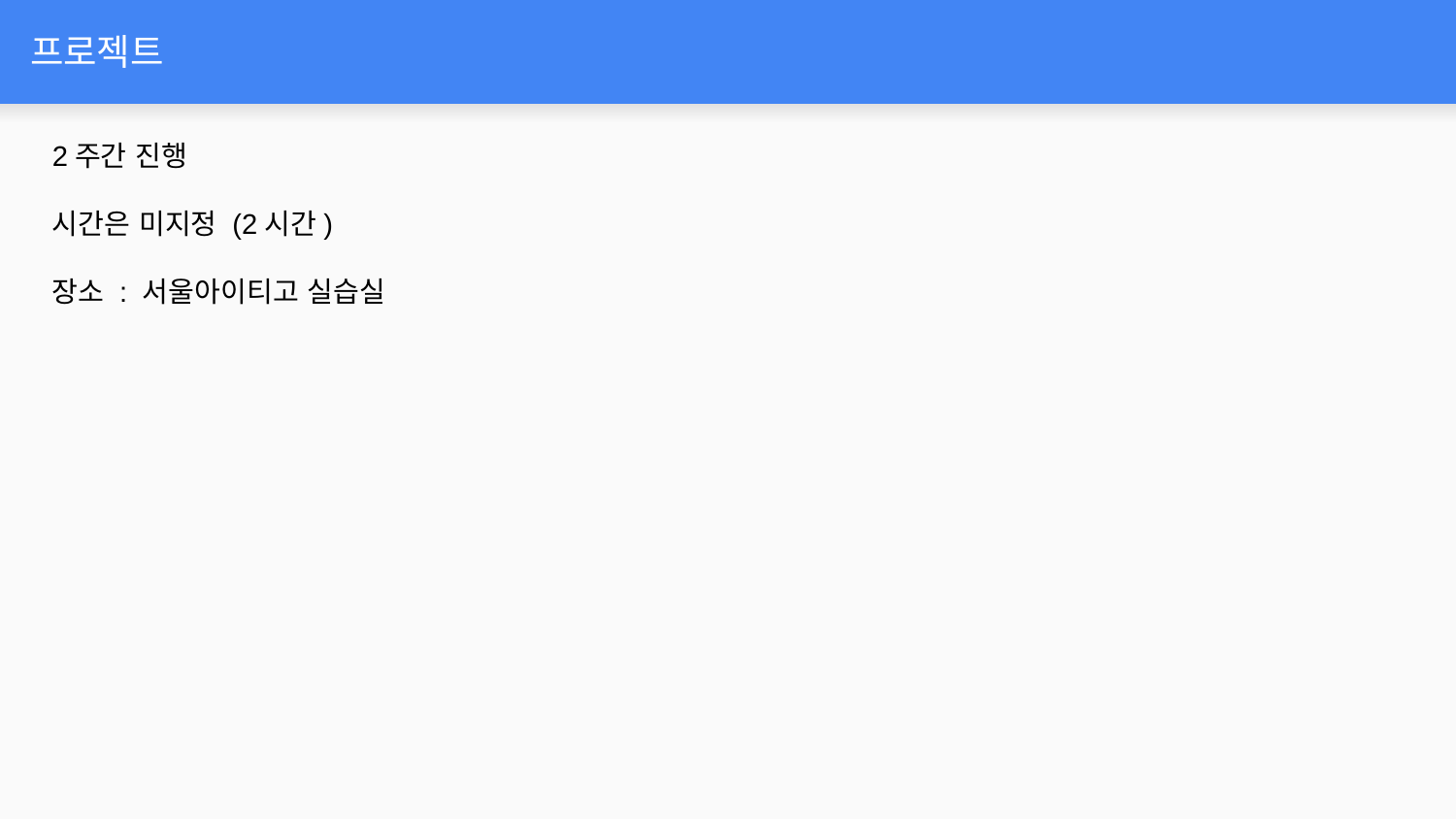

# 프로젝트
2주간 진행

시간은 미지정 (2시간)

장소 : 서울아이티고 실습실